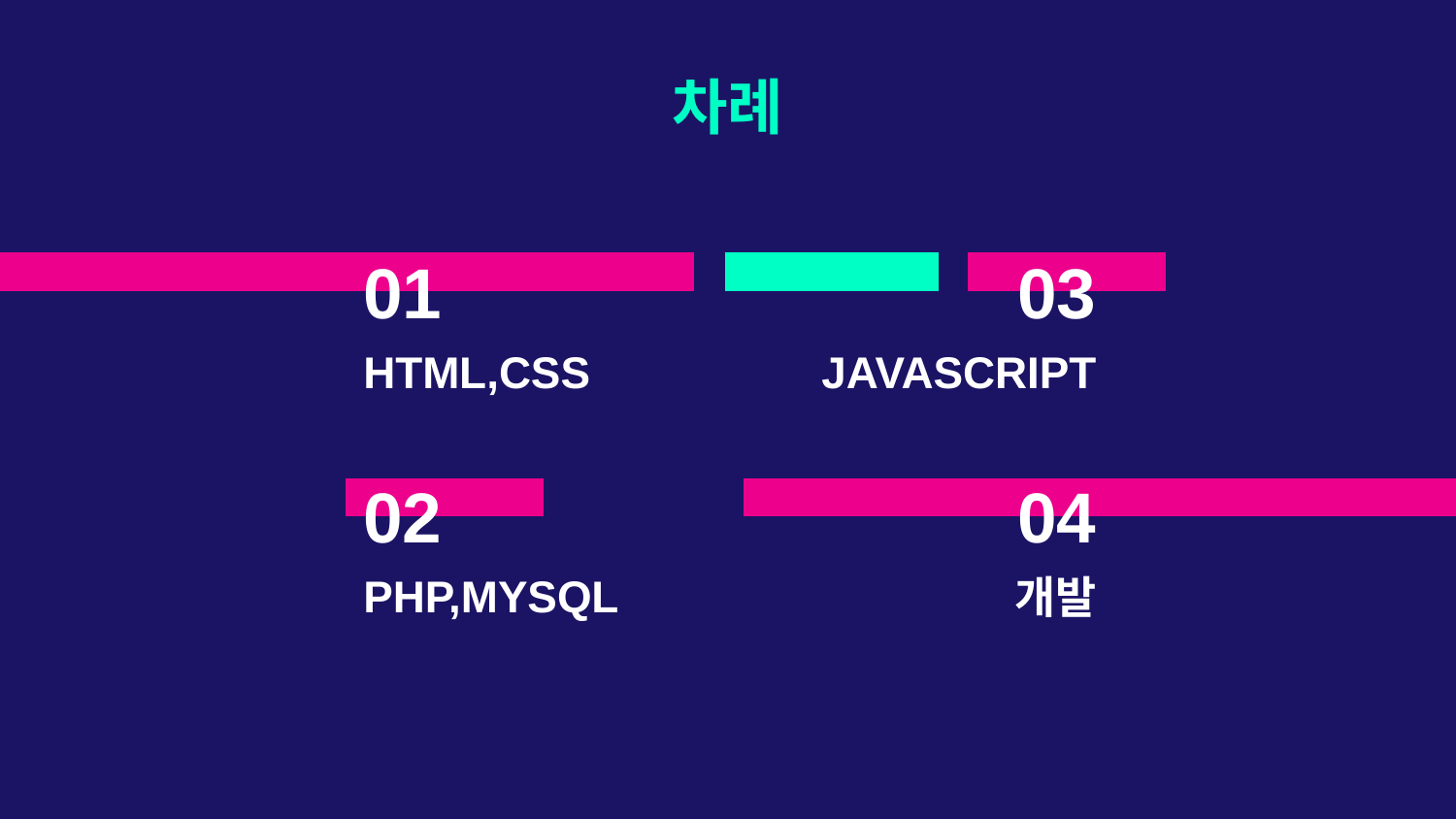

차례
# 01
03
HTML,CSS
JAVASCRIPT
02
04
PHP,MYSQL
개발